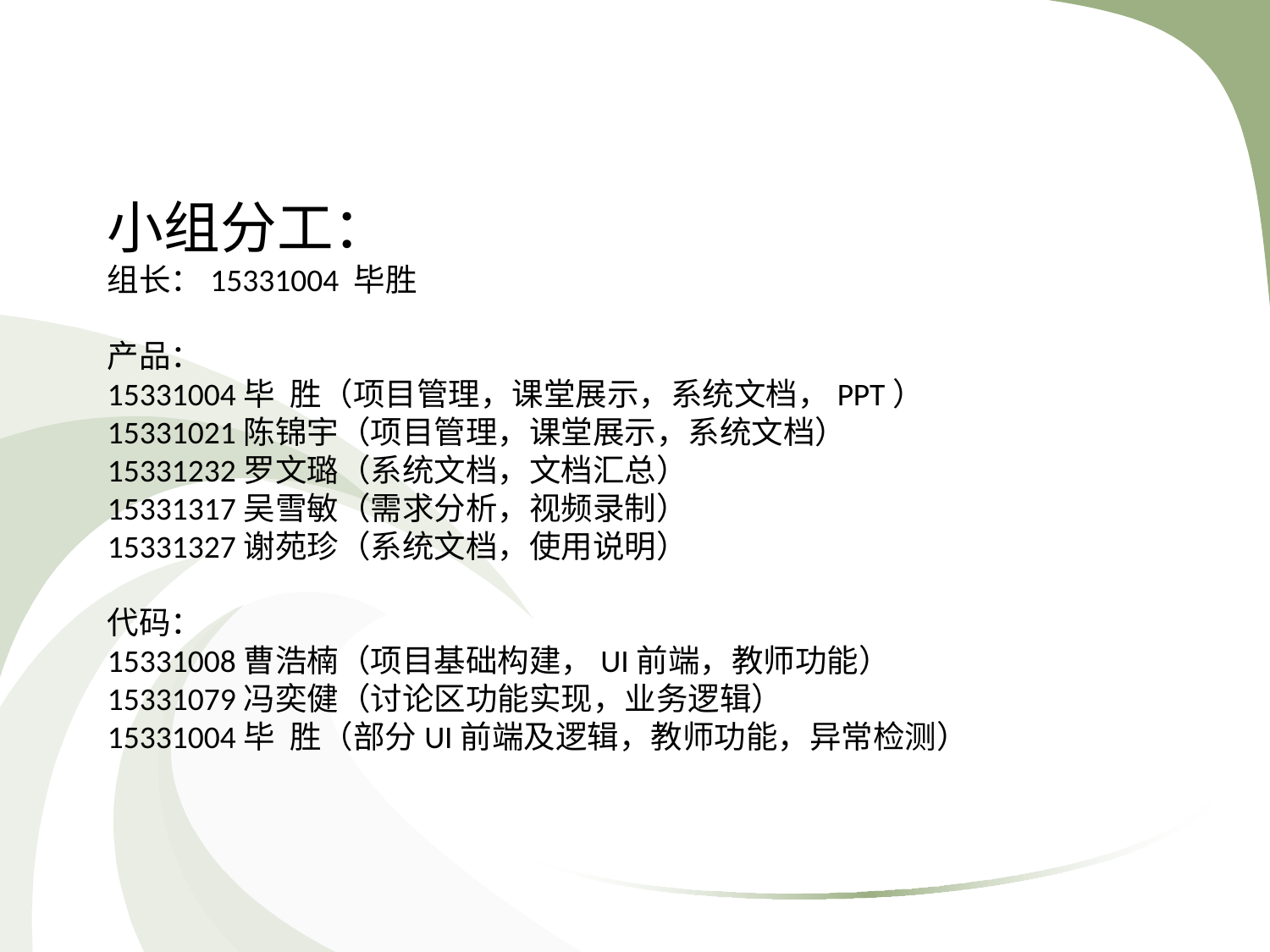

小组分工：
组长：15331004 毕胜

产品：
15331004毕  胜（项目管理，课堂展示，系统文档，PPT）
15331021陈锦宇（项目管理，课堂展示，系统文档）
15331232罗文璐（系统文档，文档汇总）
15331317吴雪敏（需求分析，视频录制）
15331327谢苑珍（系统文档，使用说明）

代码：
15331008曹浩楠（项目基础构建，UI前端，教师功能）
15331079冯奕健（讨论区功能实现，业务逻辑）
15331004毕  胜（部分UI前端及逻辑，教师功能，异常检测）